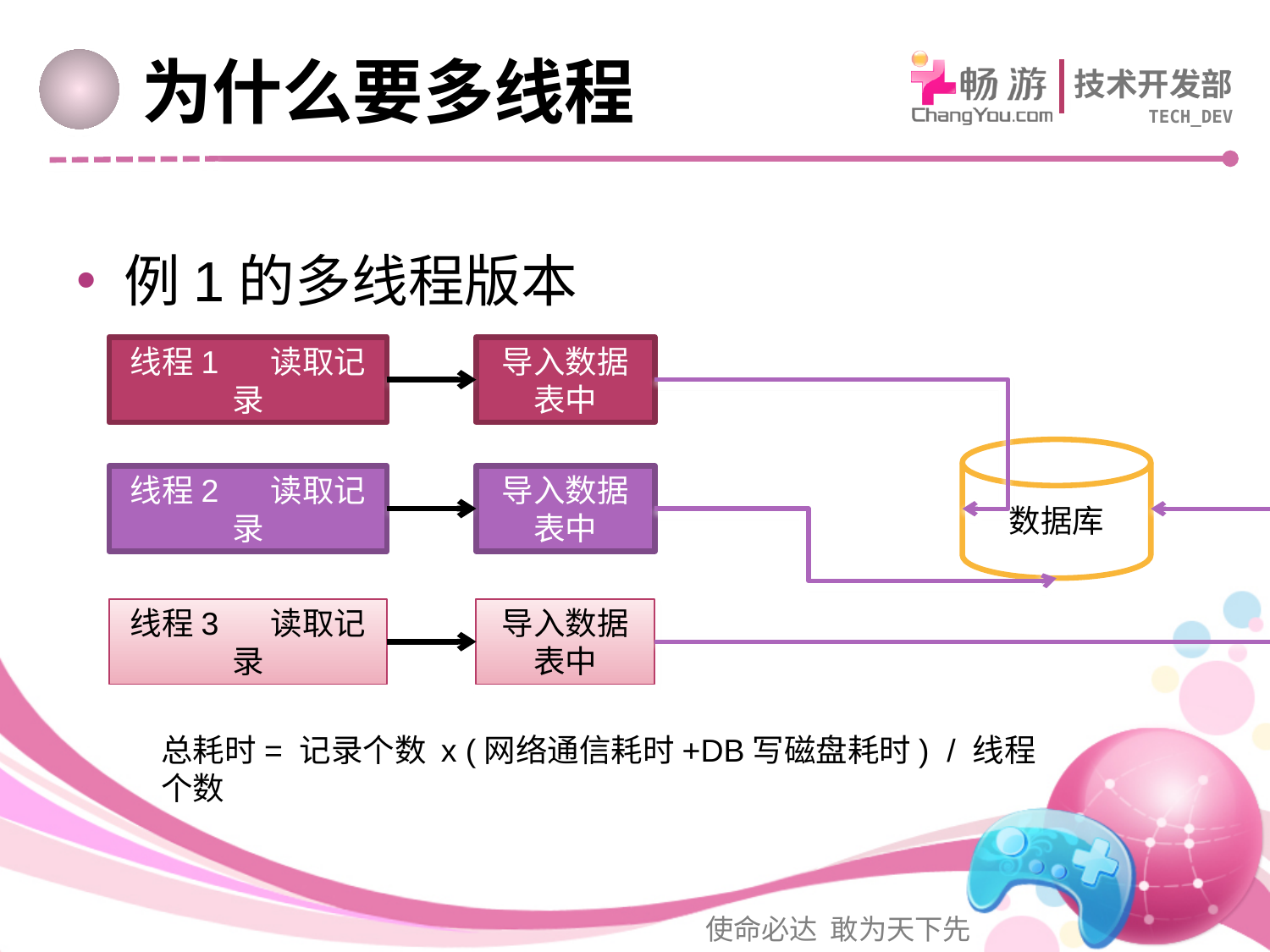

# 为什么要多线程
例1的多线程版本
线程1     读取记录
导入数据表中
数据库
线程2     读取记录
导入数据表中
线程3     读取记录
导入数据表中
总耗时= 记录个数 x (网络通信耗时+DB写磁盘耗时)  / 线程个数